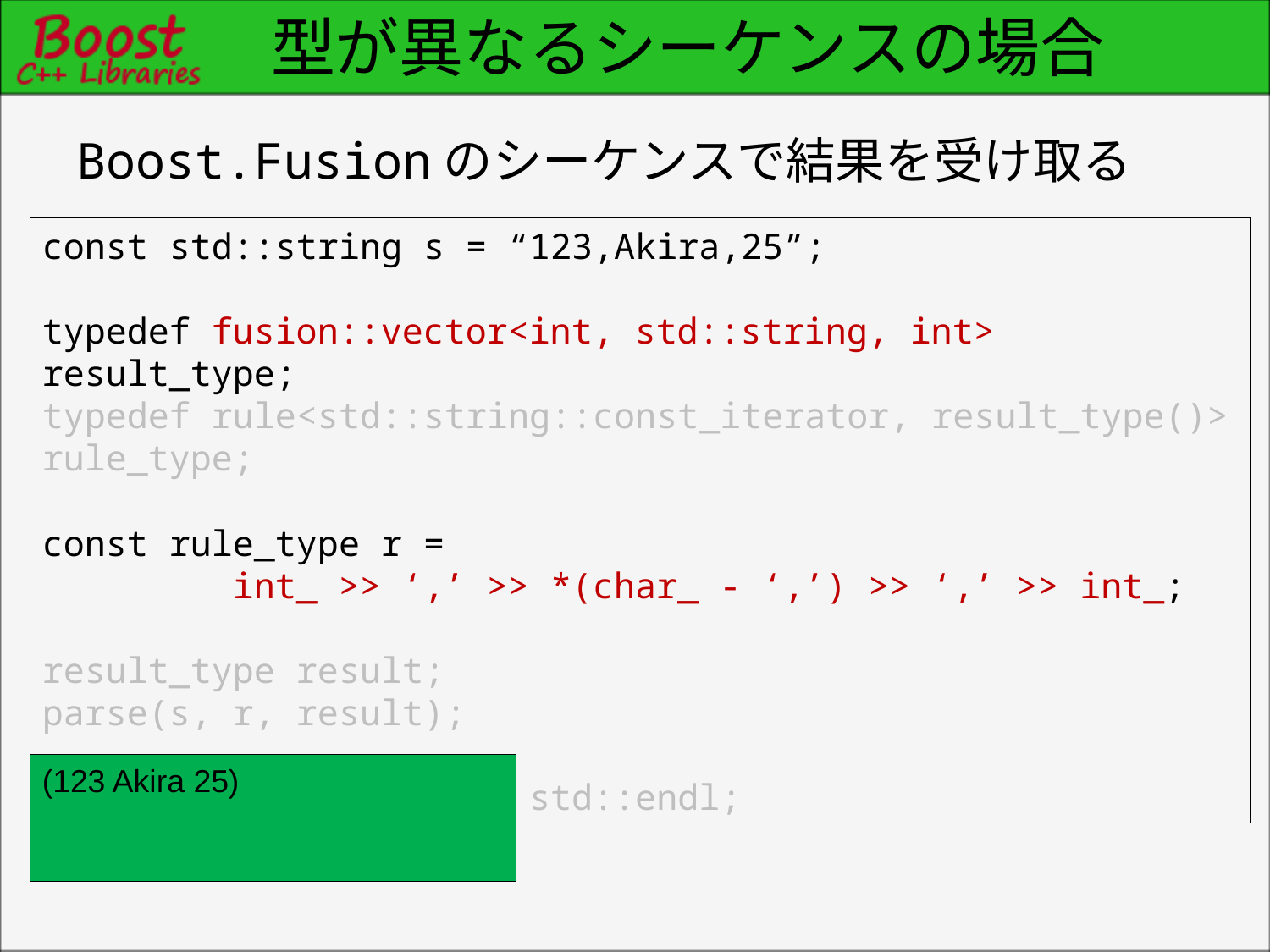

# 型が異なるシーケンスの場合
Boost.Fusionのシーケンスで結果を受け取る
const std::string s = “123,Akira,25”;

typedef fusion::vector<int, std::string, int> result_type;
typedef rule<std::string::const_iterator, result_type()> rule_type;

const rule_type r =
         int_ >> ‘,’ >> *(char_ - ‘,’) >> ‘,’ >> int_;

result_type result;
parse(s, r, result);

std::cout << result << std::endl;
(123 Akira 25)